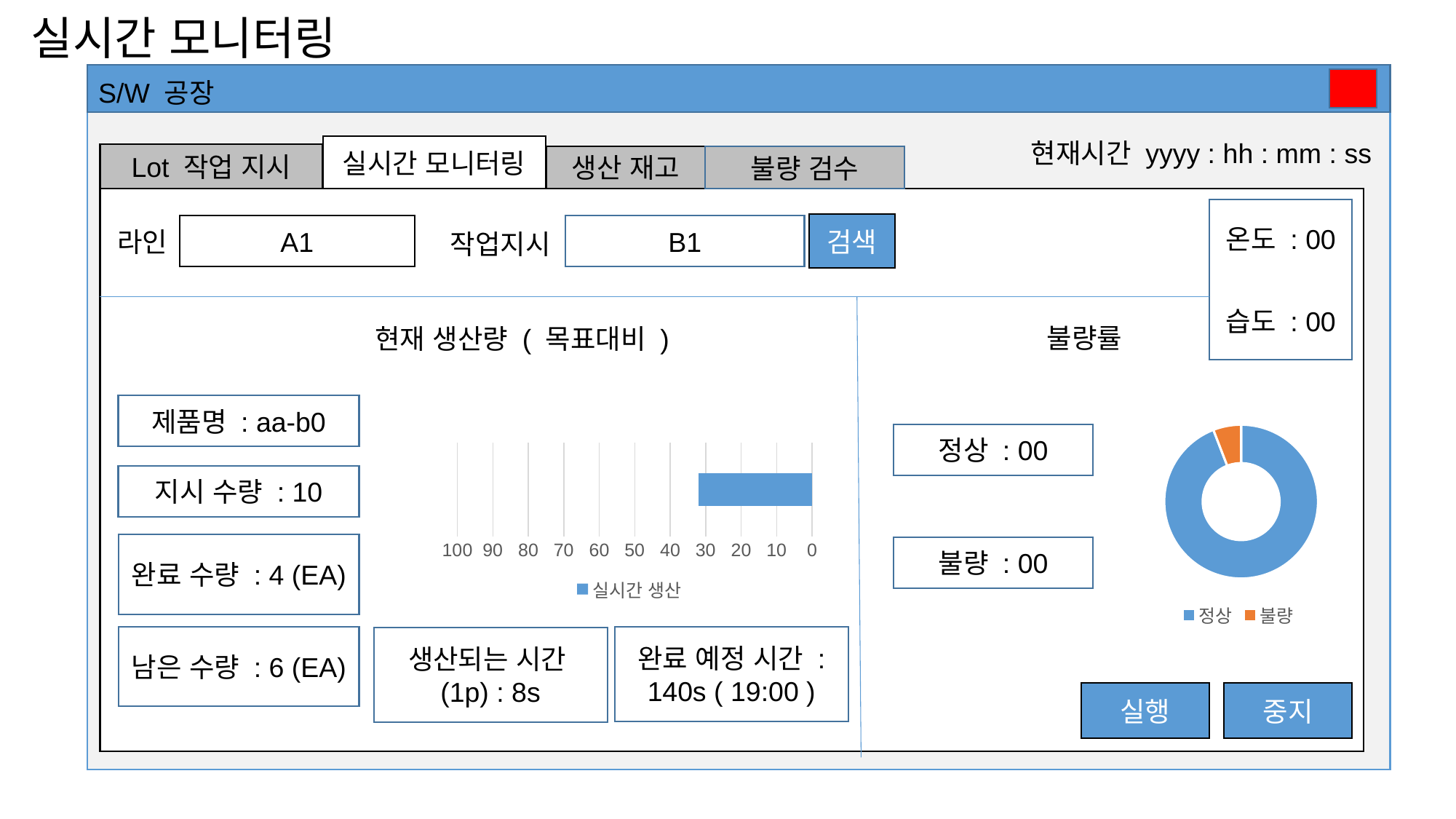

실시간 모니터링

S/W 공장
현재시간 yyyy : hh : mm : ss
실시간 모니터링
Lot 작업 지시
생산 재고
불량 검수
생산 재고
온도 : 00
습도 : 00
검색
A1
B1
라인
작업지시
불량률
현재 생산량 ( 목표대비 )

### Chart

| Category | 불량률 |
|---|---|
| 정상 | 8.0 |
| 불량 | 0.5 |
제품명 : aa-b0
정상 : 00

### Chart

| Category | 실시간 생산 |
|---|---|
| 현재 생산량 | 32.0 |
지시 수량 : 10
완료 수량 : 4 (EA)
불량 : 00
남은 수량 : 6 (EA)
완료 예정 시간 : 140s ( 19:00 )
생산되는 시간(1p) : 8s
실행
중지